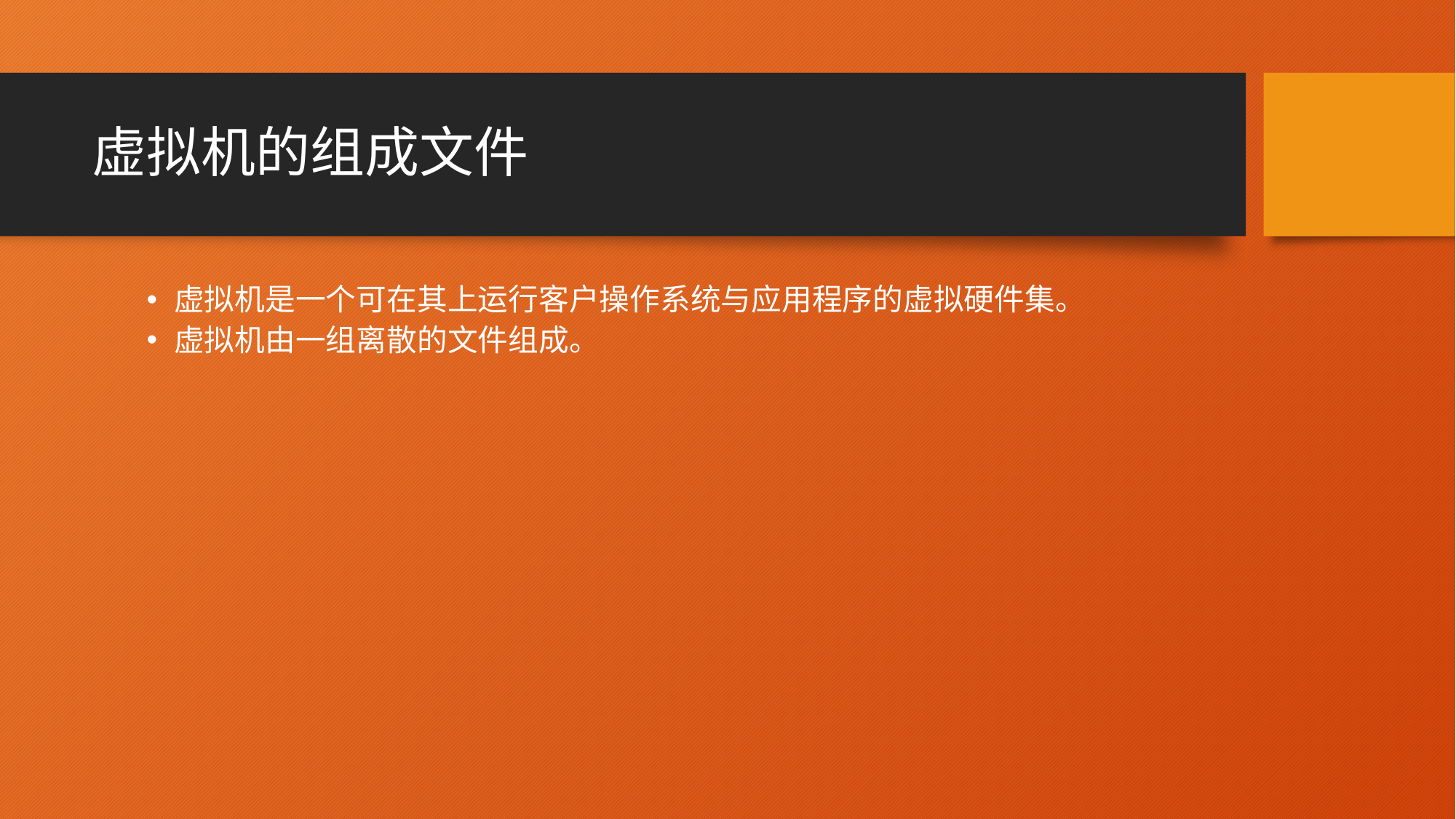

# 虚拟机的组成文件
虚拟机是一个可在其上运行客户操作系统与应用程序的虚拟硬件集。
虚拟机由一组离散的文件组成。